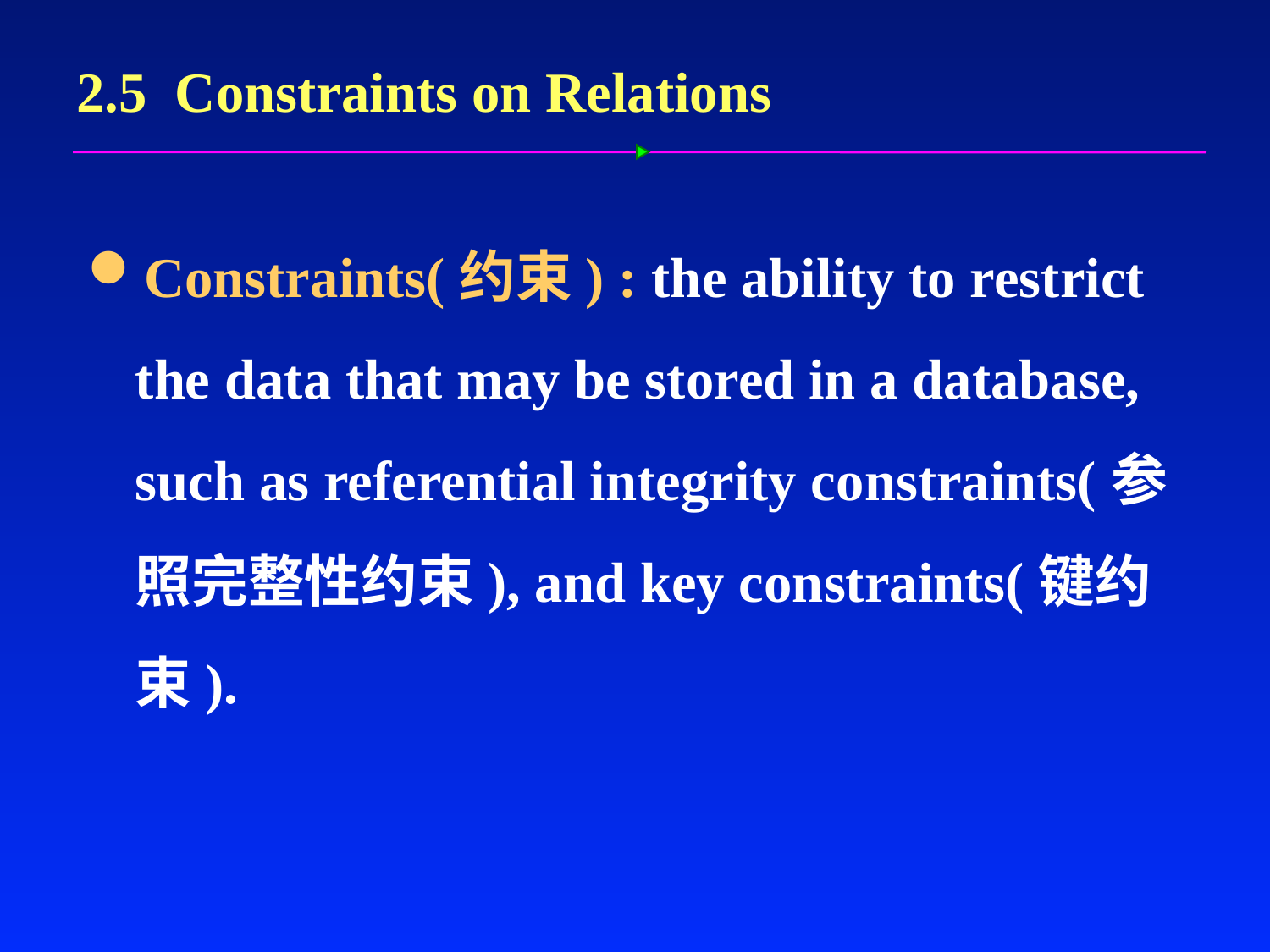

# 2.5  Constraints on Relations

Constraints(约束) : the ability to restrict the data that may be stored in a database, such as referential integrity constraints(参照完整性约束), and key constraints(键约束).